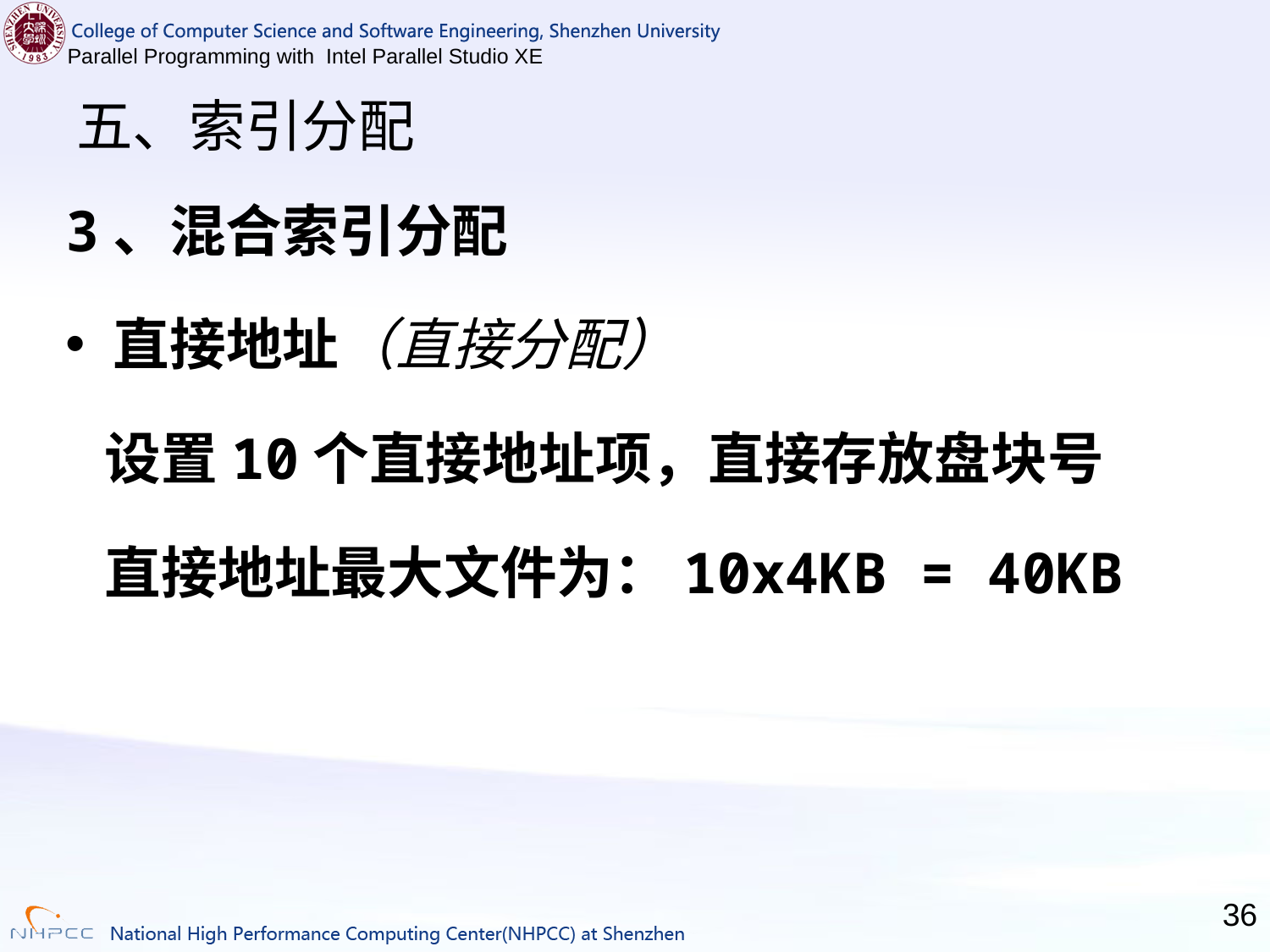

# 五、索引分配
3、混合索引分配
直接地址（直接分配）
  设置10个直接地址项，直接存放盘块号
  直接地址最大文件为：10x4KB = 40KB
36